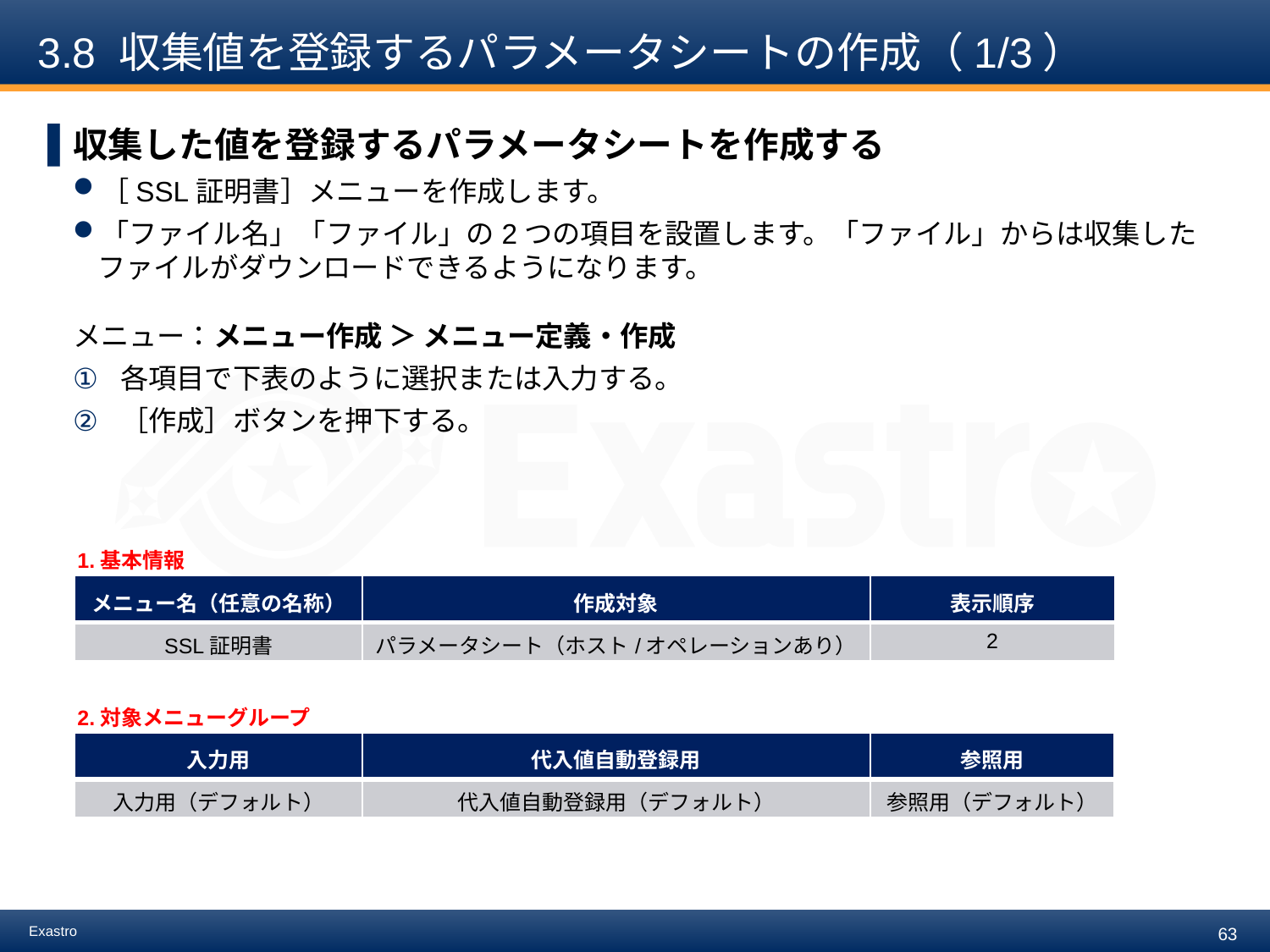

# 3.8 収集値を登録するパラメータシートの作成（1/3）
収集した値を登録するパラメータシートを作成する
［SSL証明書］メニューを作成します。
「ファイル名」「ファイル」の2つの項目を設置します。「ファイル」からは収集したファイルがダウンロードできるようになります。

メニュー：メニュー作成 ＞ メニュー定義・作成
各項目で下表のように選択または入力する。
［作成］ボタンを押下する。

1.基本情報
| メニュー名（任意の名称） | 作成対象 | 表示順序 |
| --- | --- | --- |
| SSL証明書 | パラメータシート（ホスト/オペレーションあり） | 2 |
2.対象メニューグループ
| 入力用 | 代入値自動登録用 | 参照用 |
| --- | --- | --- |
| 入力用（デフォルト） | 代入値自動登録用（デフォルト） | 参照用（デフォルト） |